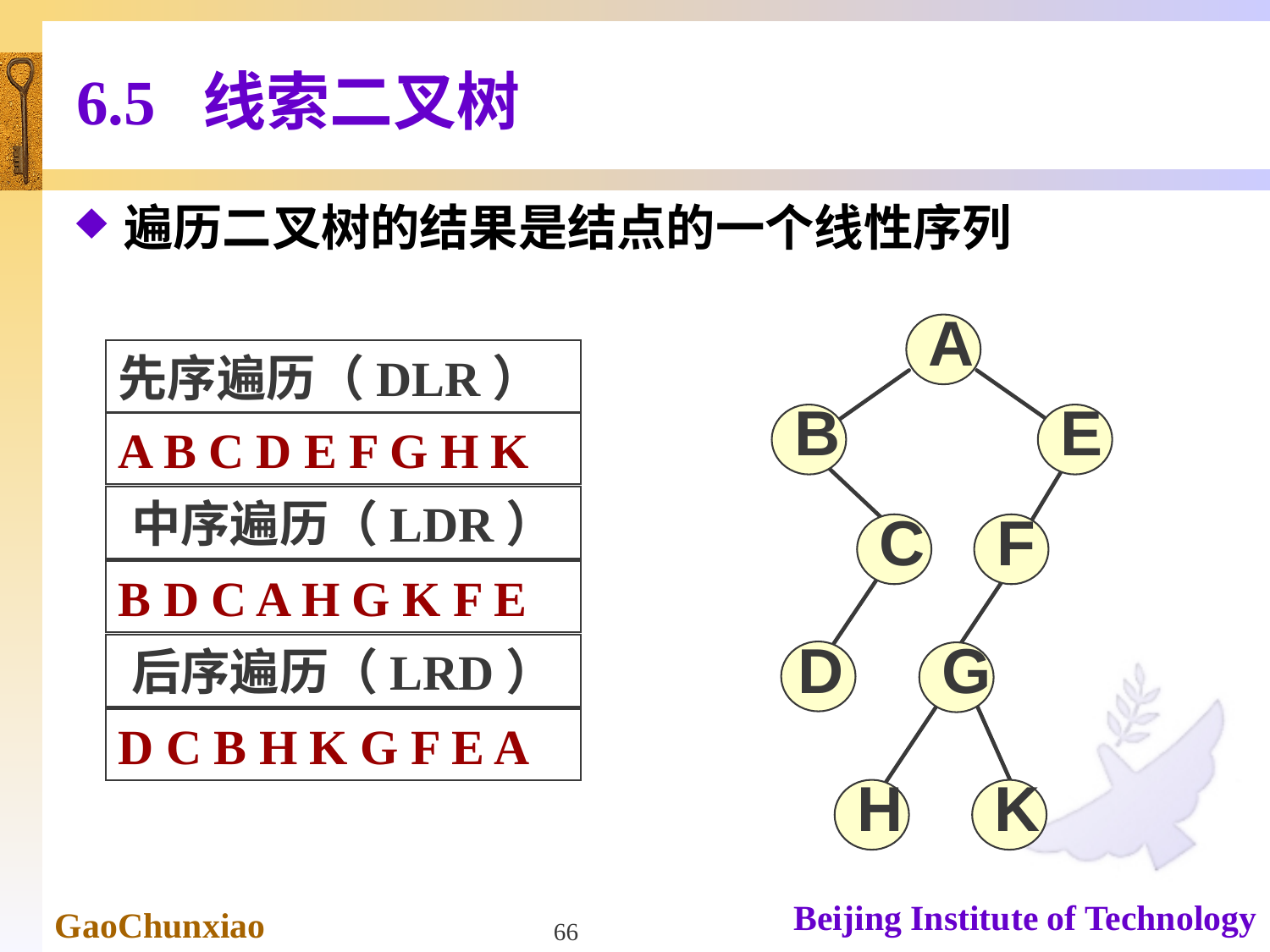

# 6.5  线索二叉树
遍历二叉树的结果是结点的一个线性序列
 A

 B

 E

 C

 F

D

 G

 H

 K

先序遍历（DLR）
A B C D E F G H K
中序遍历（LDR）
B D C A H G K F E
后序遍历（LRD）
D C B H K G F E A
66